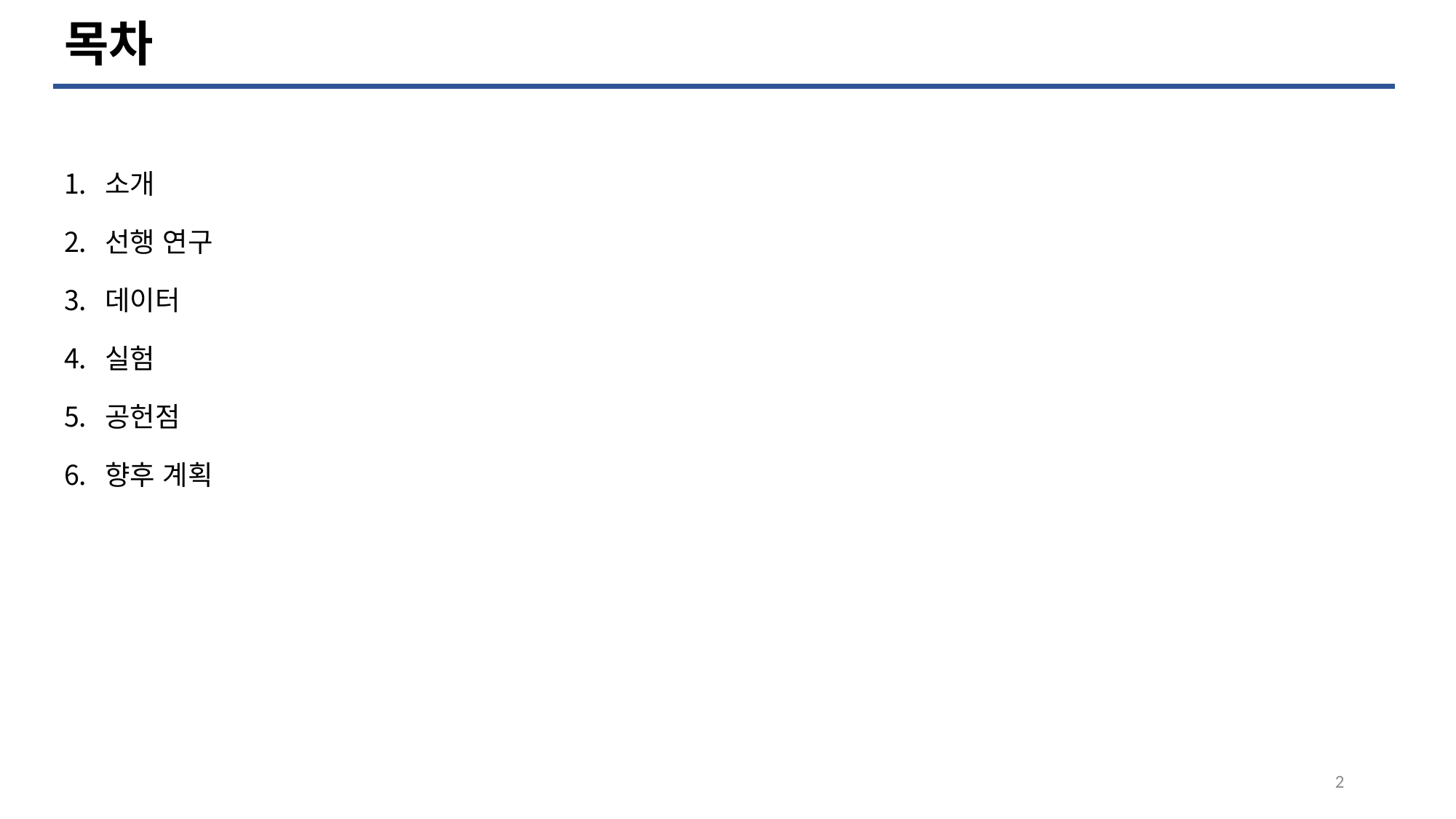

# 목차
소개
선행 연구
데이터
실험
공헌점
향후 계획

2